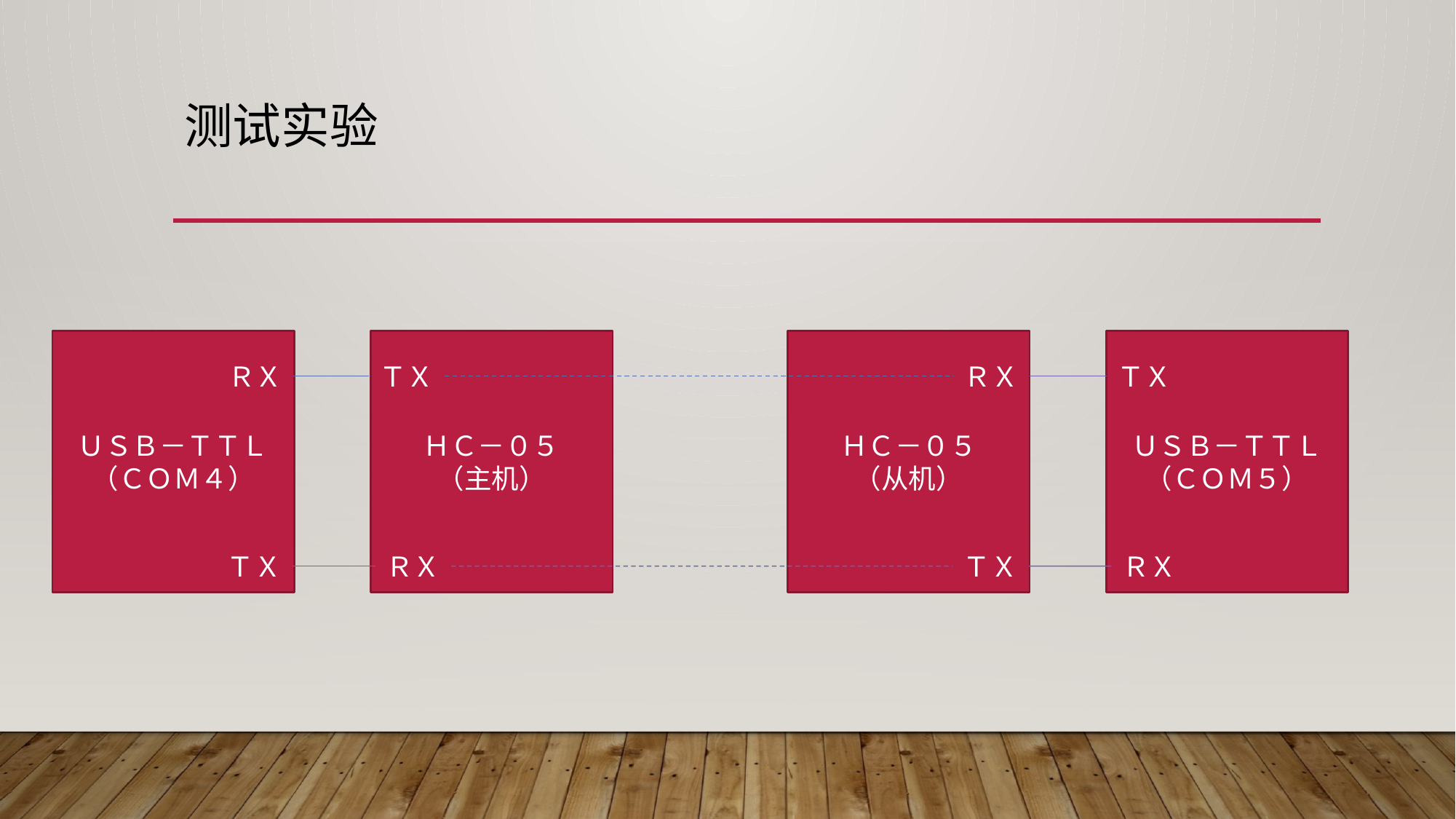

# 测试实验
ＵＳＢ－ＴＴＬ
（ＣＯＭ４）
ＨＣ－０５
（主机）
ＨＣ－０５
（从机）
ＵＳＢ－ＴＴＬ
（ＣＯＭ５）
ＲＸ
ＴＸ
ＲＸ
ＴＸ
ＴＸ
ＲＸ
ＲＸ
ＴＸ